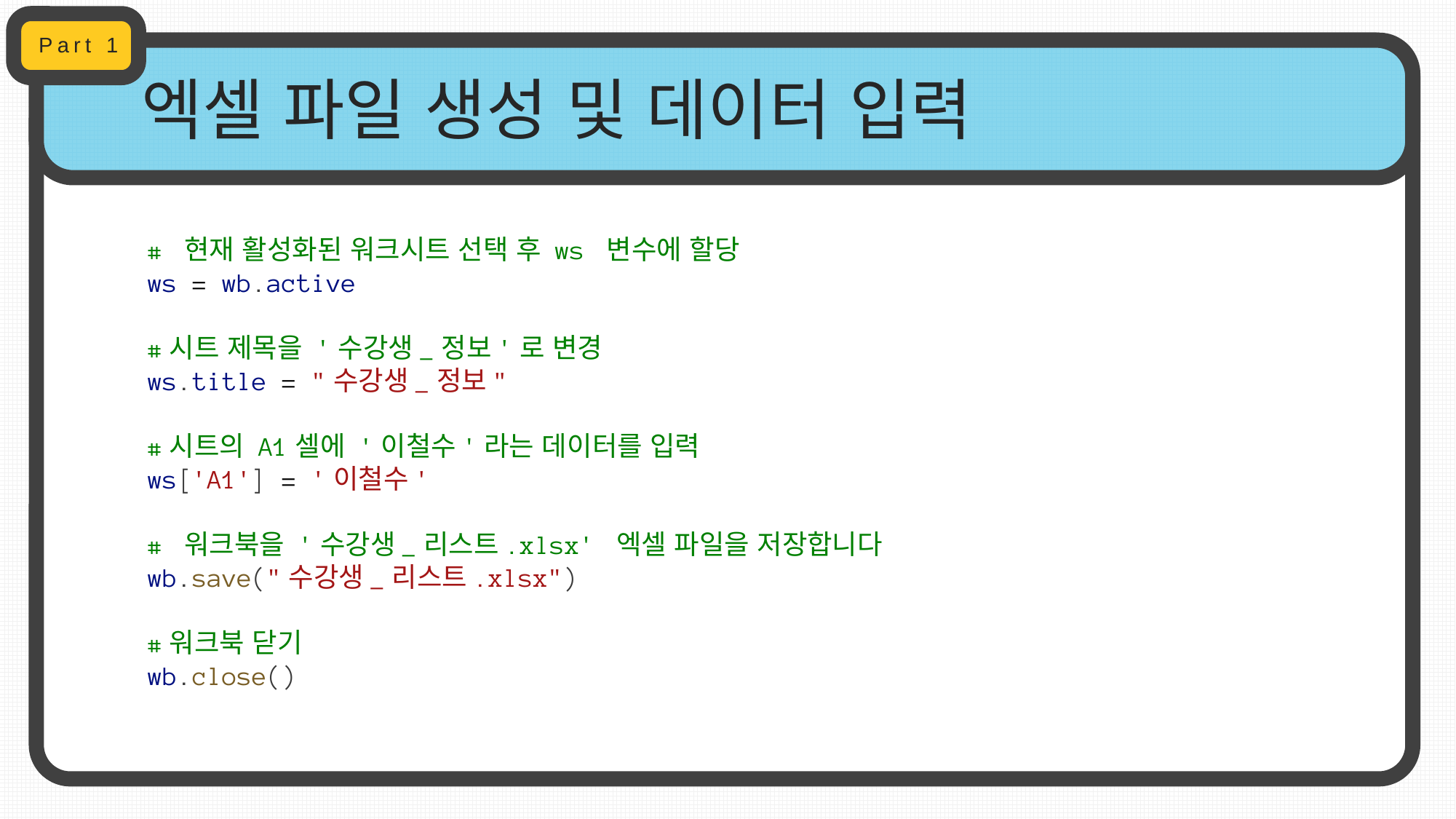

Part 1

엑셀 파일 생성 및 데이터 입력
# 현재 활성화된 워크시트 선택 후 ws 변수에 할당
ws = wb.active
#시트 제목을 '수강생_정보'로 변경
ws.title = "수강생_정보"
#시트의 A1셀에 '이철수'라는 데이터를 입력
ws['A1'] = '이철수'
# 워크북을 '수강생_리스트.xlsx' 엑셀 파일을 저장합니다
wb.save("수강생_리스트.xlsx")
#워크북 닫기
wb.close()